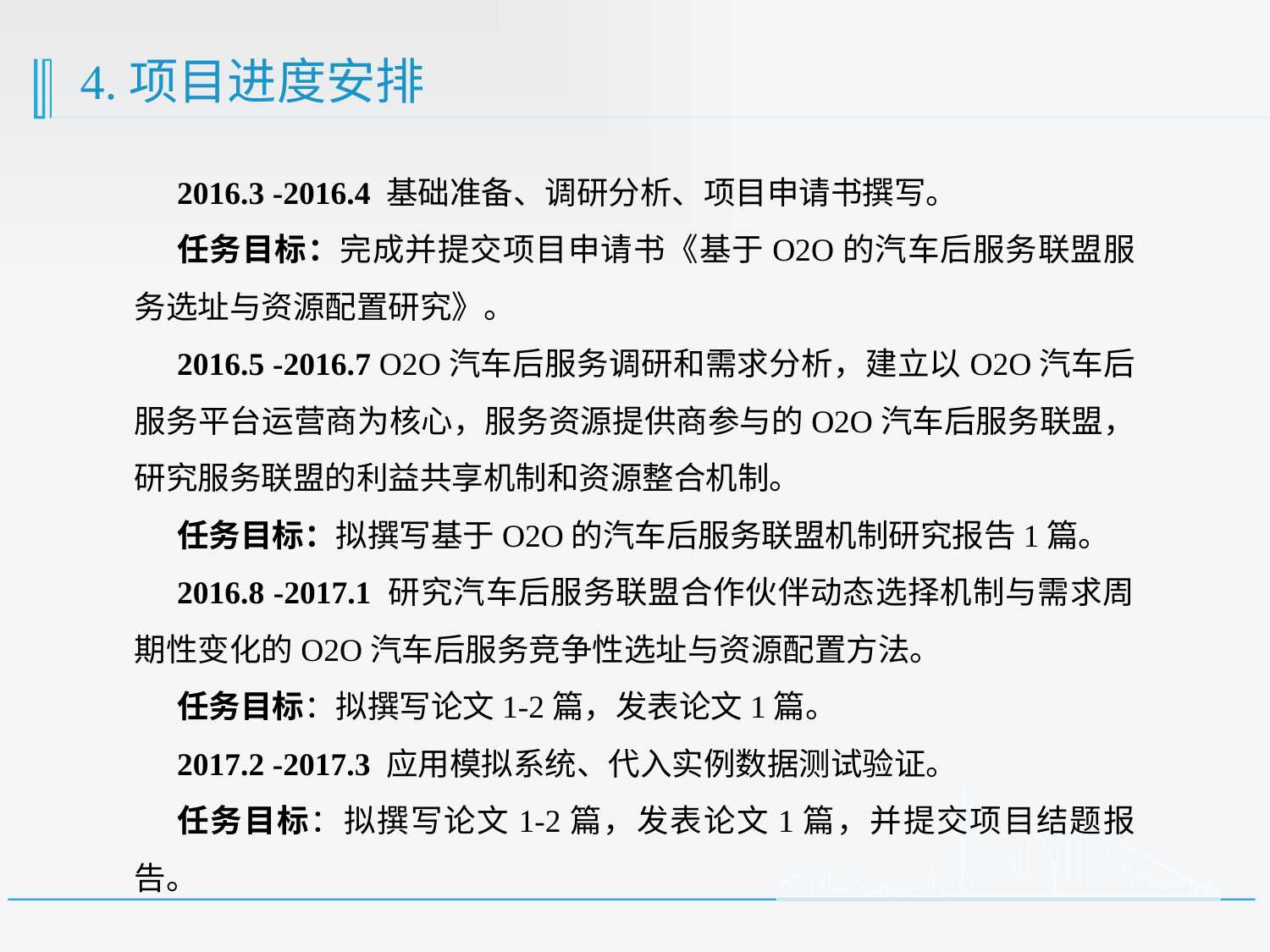

# 4.项目进度安排
2016.3 -2016.4 基础准备、调研分析、项目申请书撰写。
任务目标：完成并提交项目申请书《基于O2O的汽车后服务联盟服务选址与资源配置研究》。
2016.5 -2016.7 O2O汽车后服务调研和需求分析，建立以O2O汽车后服务平台运营商为核心，服务资源提供商参与的O2O汽车后服务联盟，研究服务联盟的利益共享机制和资源整合机制。
任务目标：拟撰写基于O2O的汽车后服务联盟机制研究报告1篇。
2016.8 -2017.1 研究汽车后服务联盟合作伙伴动态选择机制与需求周期性变化的O2O汽车后服务竞争性选址与资源配置方法。
任务目标：拟撰写论文1-2篇，发表论文1篇。
2017.2 -2017.3 应用模拟系统、代入实例数据测试验证。
任务目标：拟撰写论文1-2篇，发表论文1篇，并提交项目结题报告。